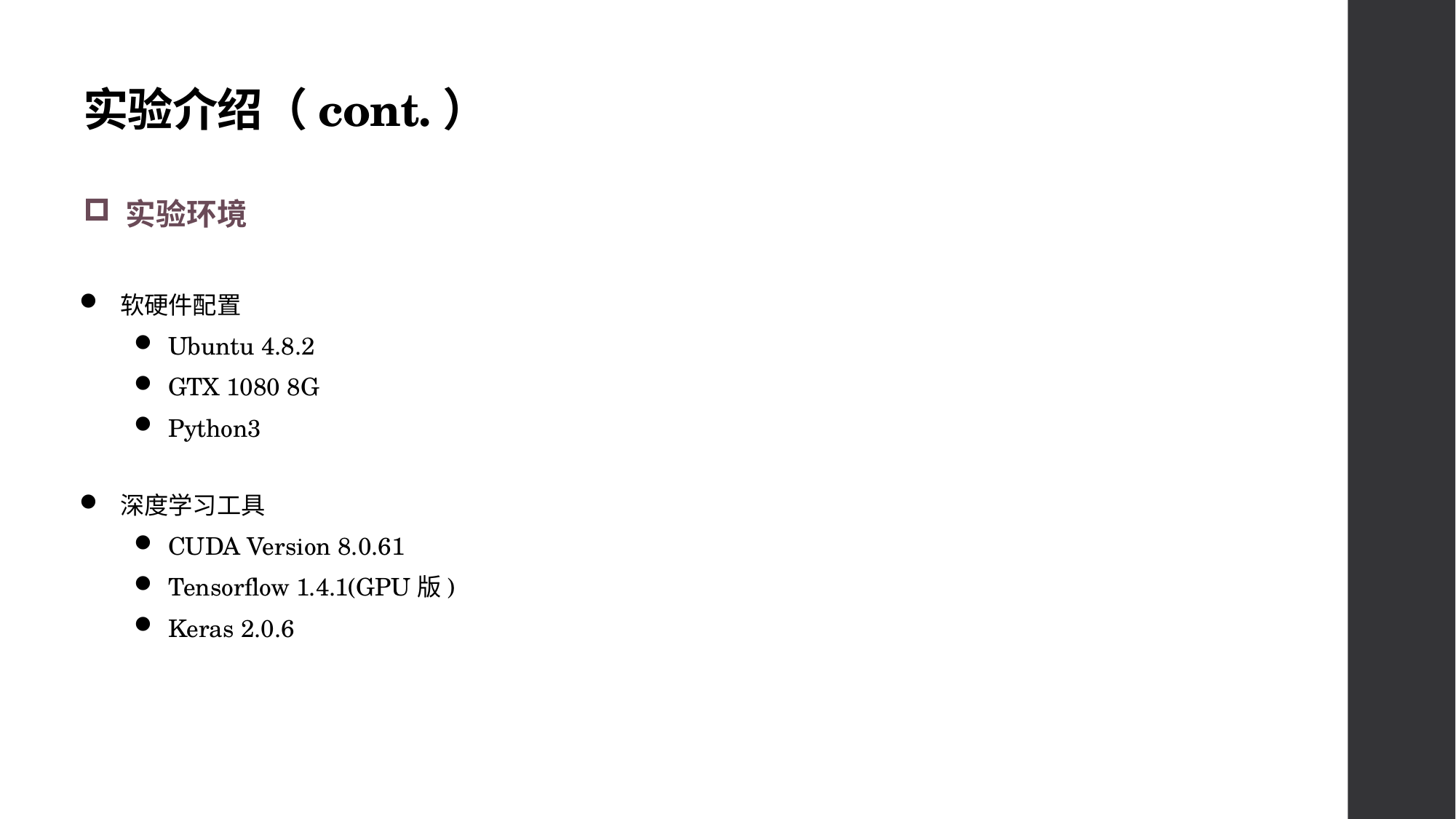

# 实验介绍（cont.）
 实验环境

软硬件配置
Ubuntu 4.8.2
GTX 1080 8G
Python3
深度学习工具
CUDA Version 8.0.61
Tensorflow 1.4.1(GPU版)
Keras 2.0.6